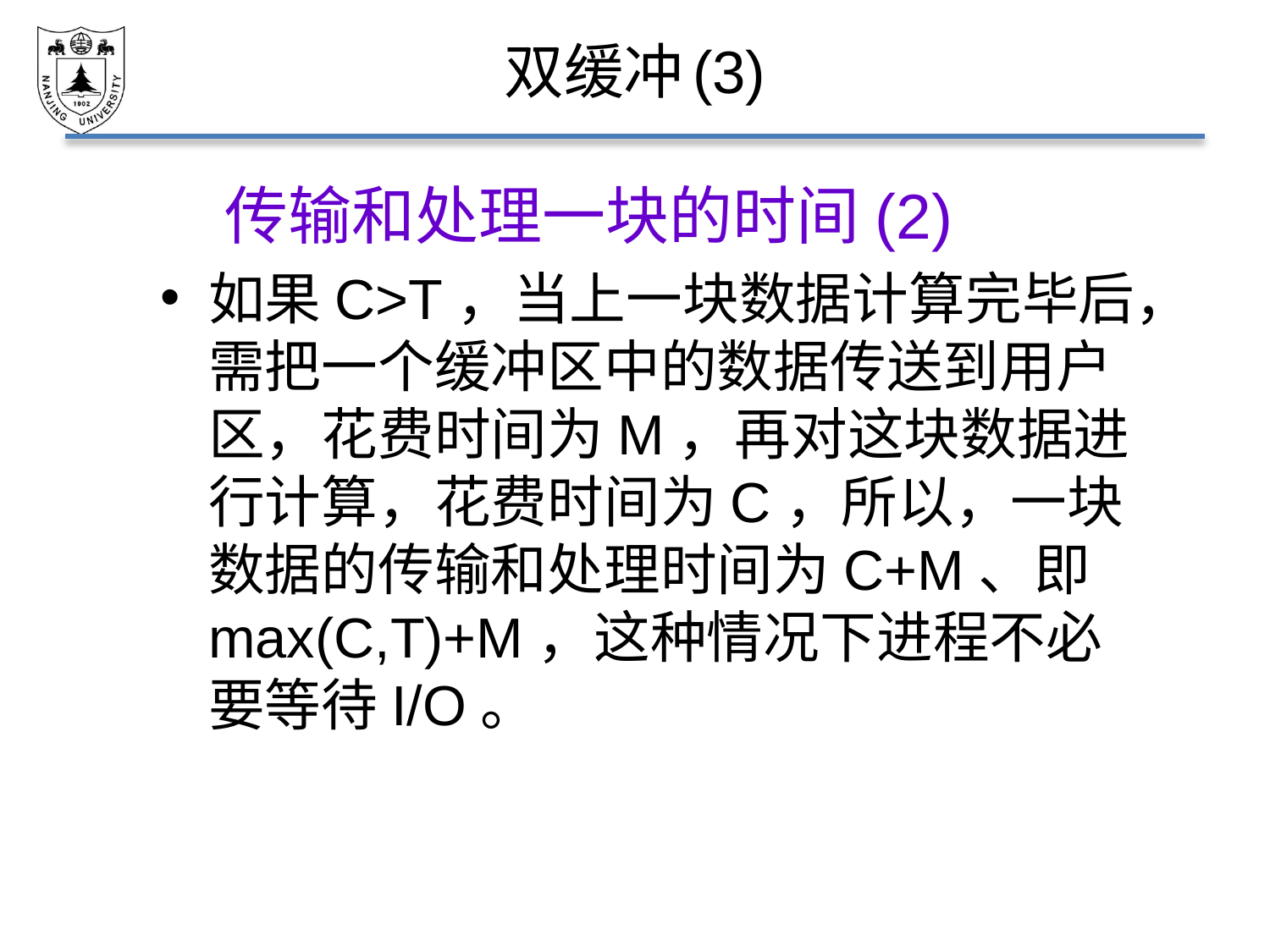

# 双缓冲(3)
    传输和处理一块的时间(2)
如果C>T，当上一块数据计算完毕后，需把一个缓冲区中的数据传送到用户区，花费时间为M，再对这块数据进行计算，花费时间为C，所以，一块数据的传输和处理时间为C+M、即max(C,T)+M，这种情况下进程不必要等待I/O。